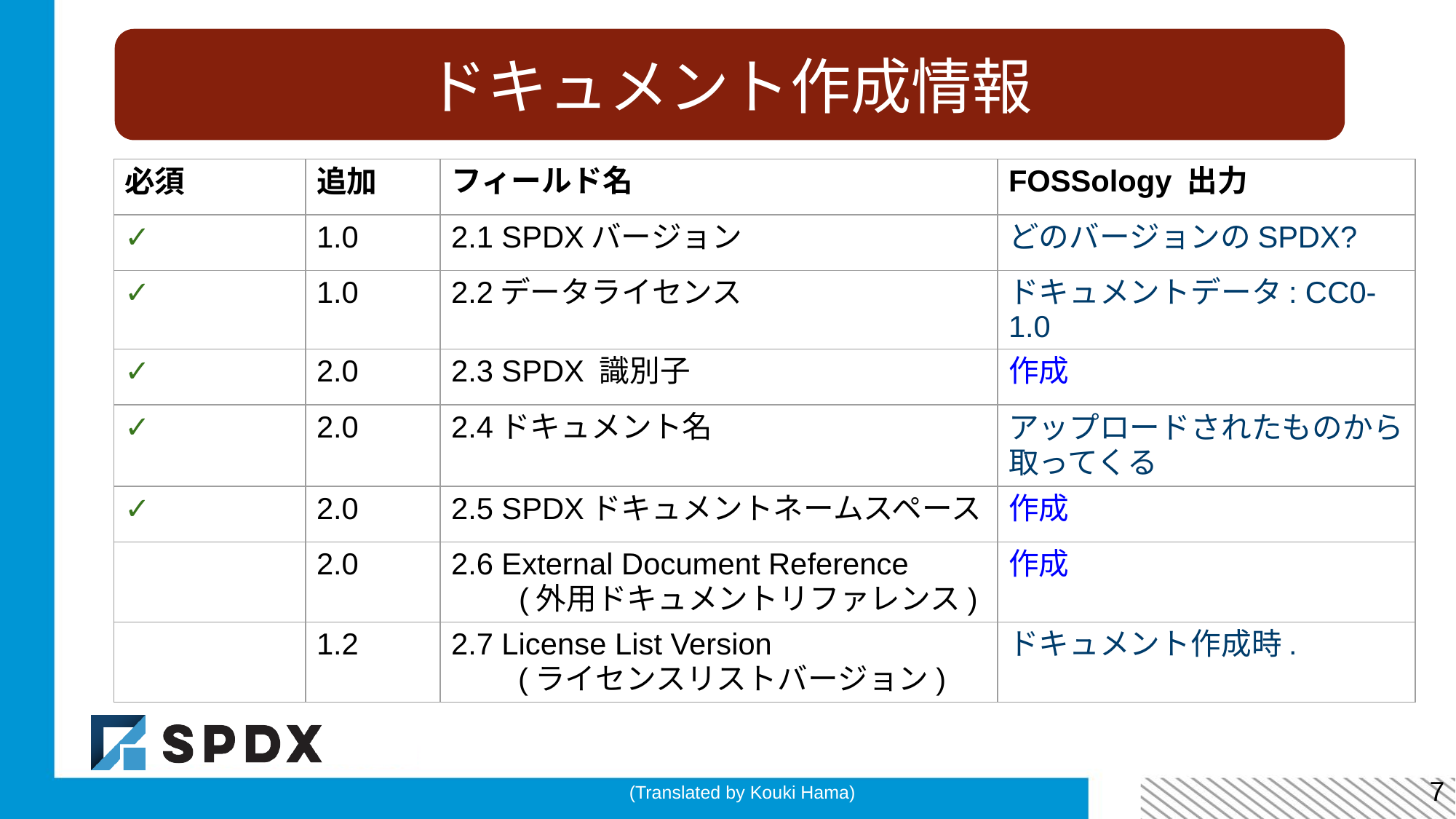

ドキュメント作成情報
| 必須 | 追加 | フィールド名 | FOSSology 出力 |
| --- | --- | --- | --- |
| ✓ | 1.0 | 2.1 SPDXバージョン | どのバージョンのSPDX? |
| ✓ | 1.0 | 2.2データライセンス | ドキュメントデータ: CC0-1.0 |
| ✓ | 2.0 | 2.3 SPDX 識別子 | 作成 |
| ✓ | 2.0 | 2.4ドキュメント名 | アップロードされたものから 取ってくる |
| ✓ | 2.0 | 2.5 SPDXドキュメントネームスペース | 作成 |
|  | 2.0 | 2.6 External Document Reference 　　(外用ドキュメントリファレンス) | 作成 |
|  | 1.2 | 2.7 License List Version (ライセンスリストバージョン) | ドキュメント作成時. |

(Translated by Kouki Hama)